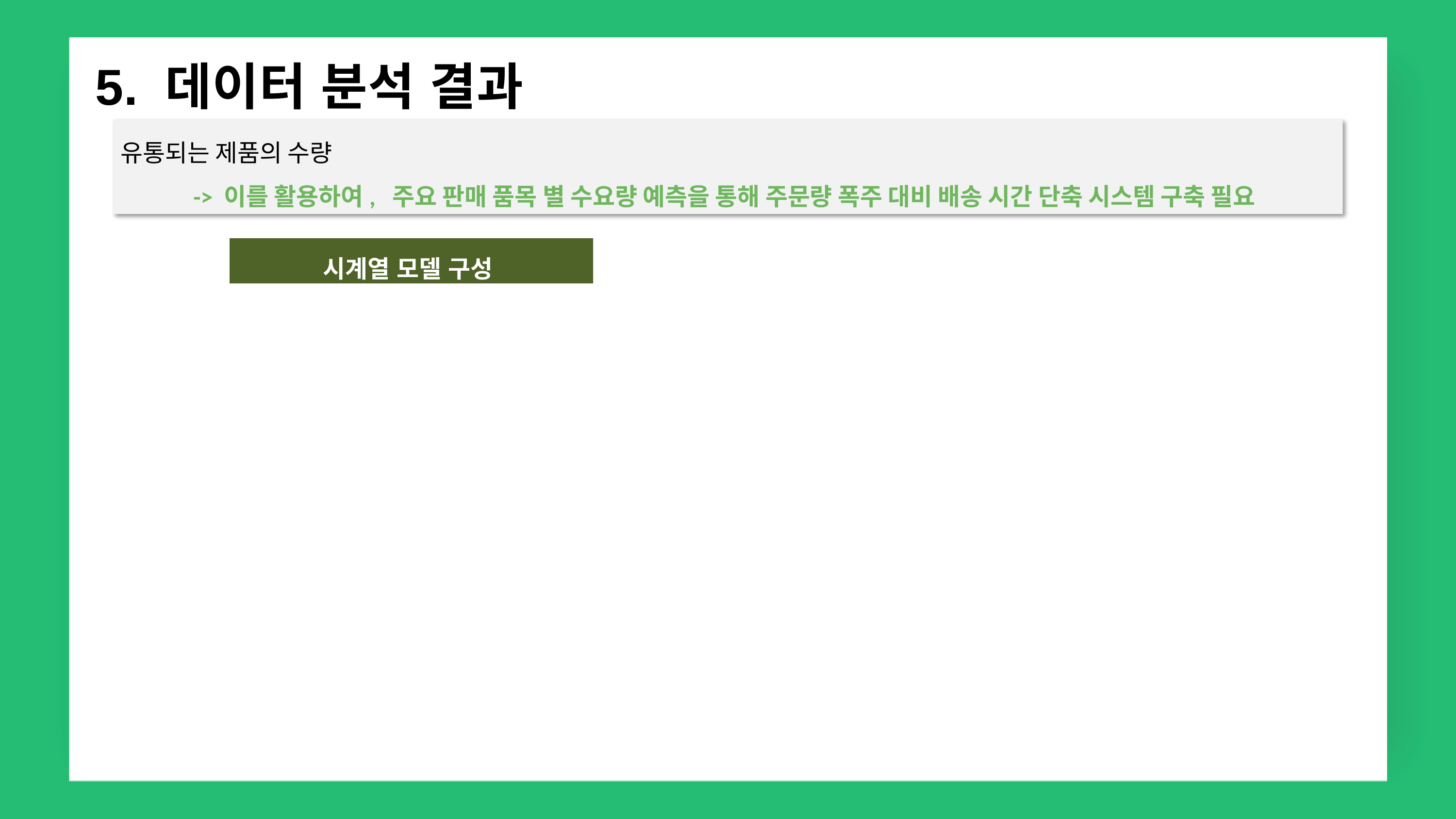

5. 데이터 분석 결과
유통되는 제품의 수량
	-> 이를 활용하여,  주요 판매 품목 별 수요량 예측을 통해 주문량 폭주 대비 배송 시간 단축 시스템 구축 필요
시계열 모델 구성